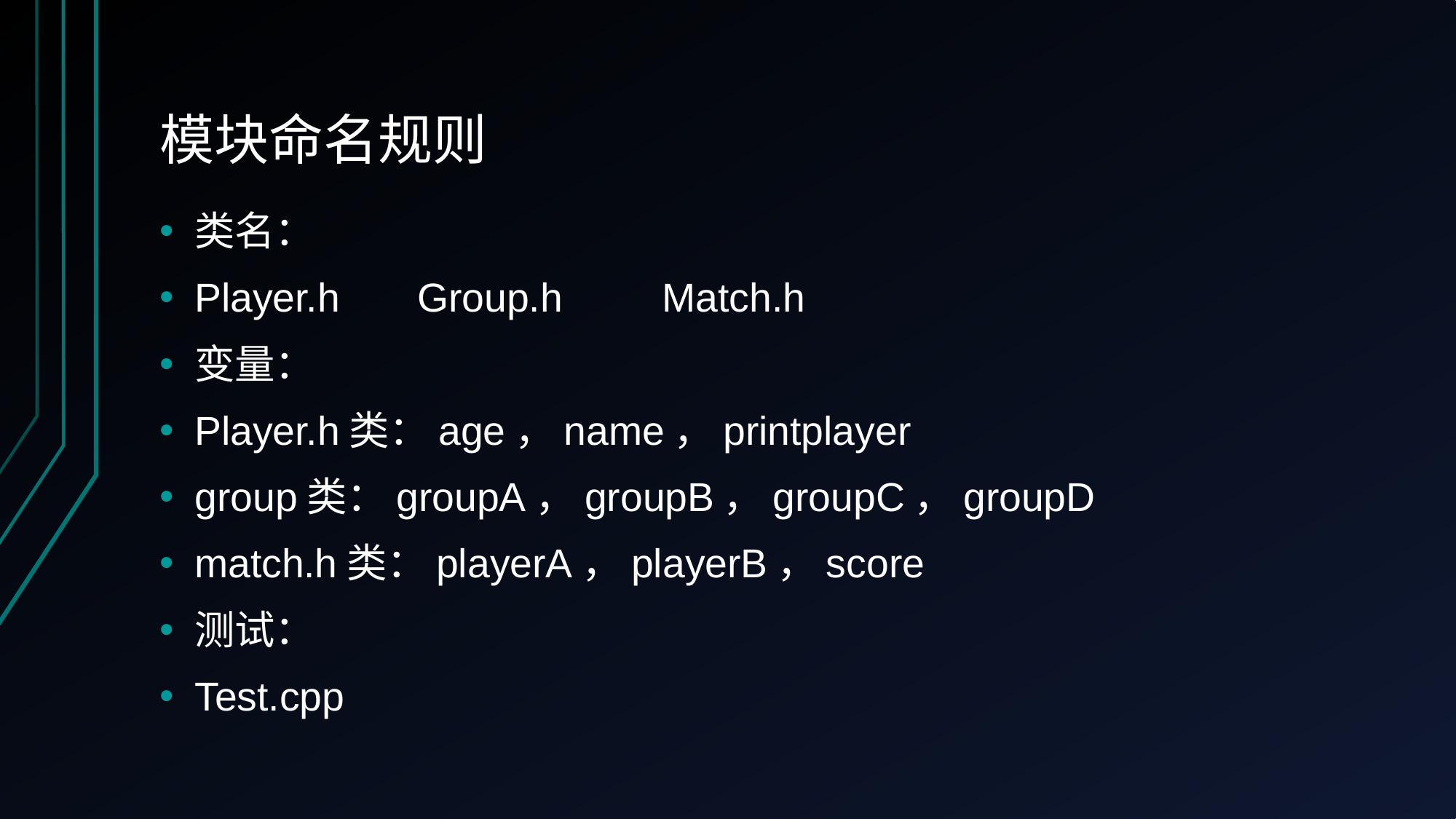

# 模块命名规则
类名：
Player.h       Group.h         Match.h
变量：
Player.h类：age，name，printplayer
group类：groupA，groupB，groupC，groupD
match.h类：playerA，playerB，score
测试：
Test.cpp